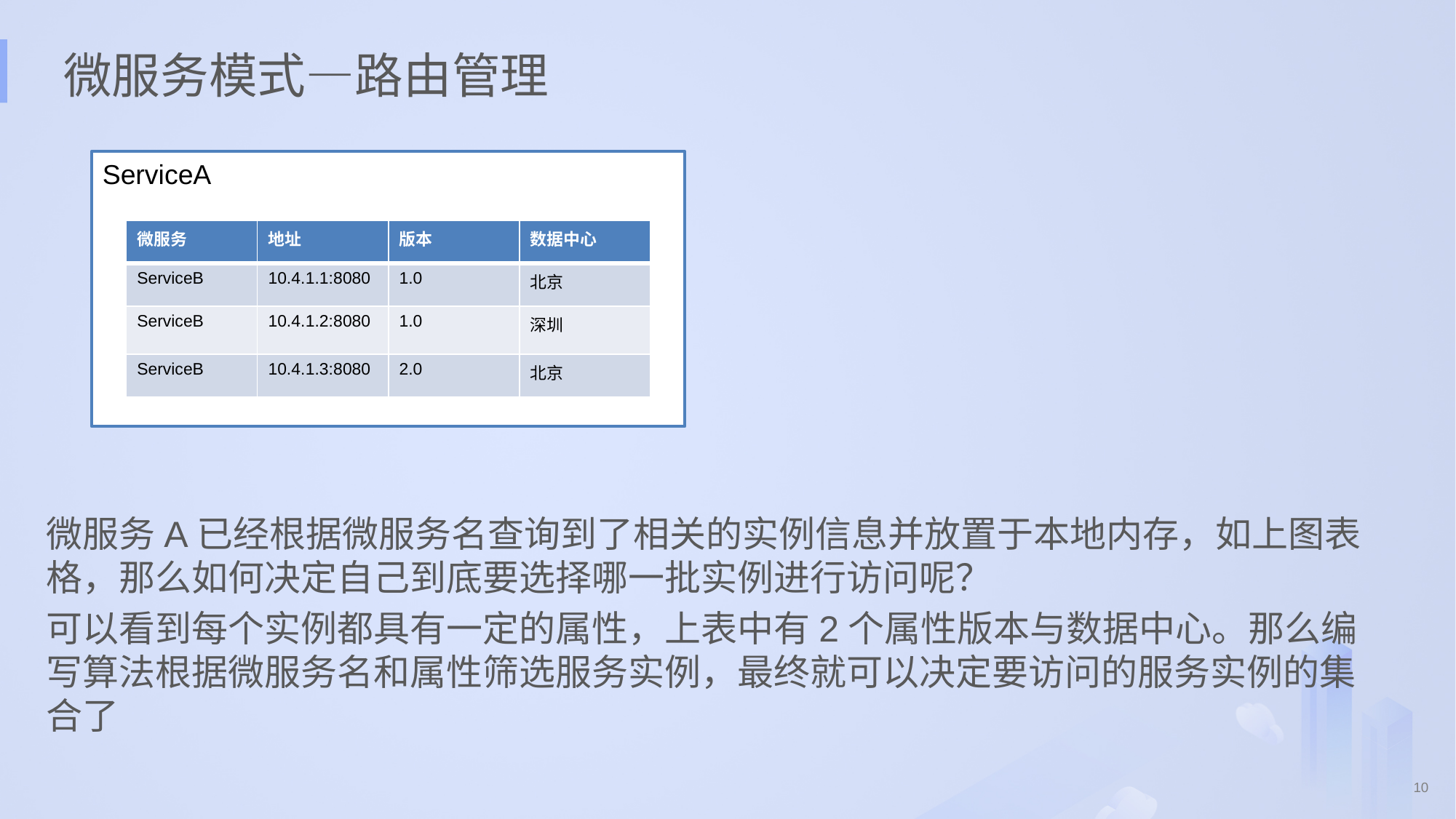

# 微服务模式—路由管理
ServiceA
| 微服务 | 地址 | 版本 | 数据中心 |
| --- | --- | --- | --- |
| ServiceB | 10.4.1.1:8080 | 1.0 | 北京 |
| ServiceB | 10.4.1.2:8080 | 1.0 | 深圳 |
| ServiceB | 10.4.1.3:8080 | 2.0 | 北京 |
微服务A已经根据微服务名查询到了相关的实例信息并放置于本地内存，如上图表格，那么如何决定自己到底要选择哪一批实例进行访问呢？
可以看到每个实例都具有一定的属性，上表中有2个属性版本与数据中心。那么编写算法根据微服务名和属性筛选服务实例，最终就可以决定要访问的服务实例的集合了